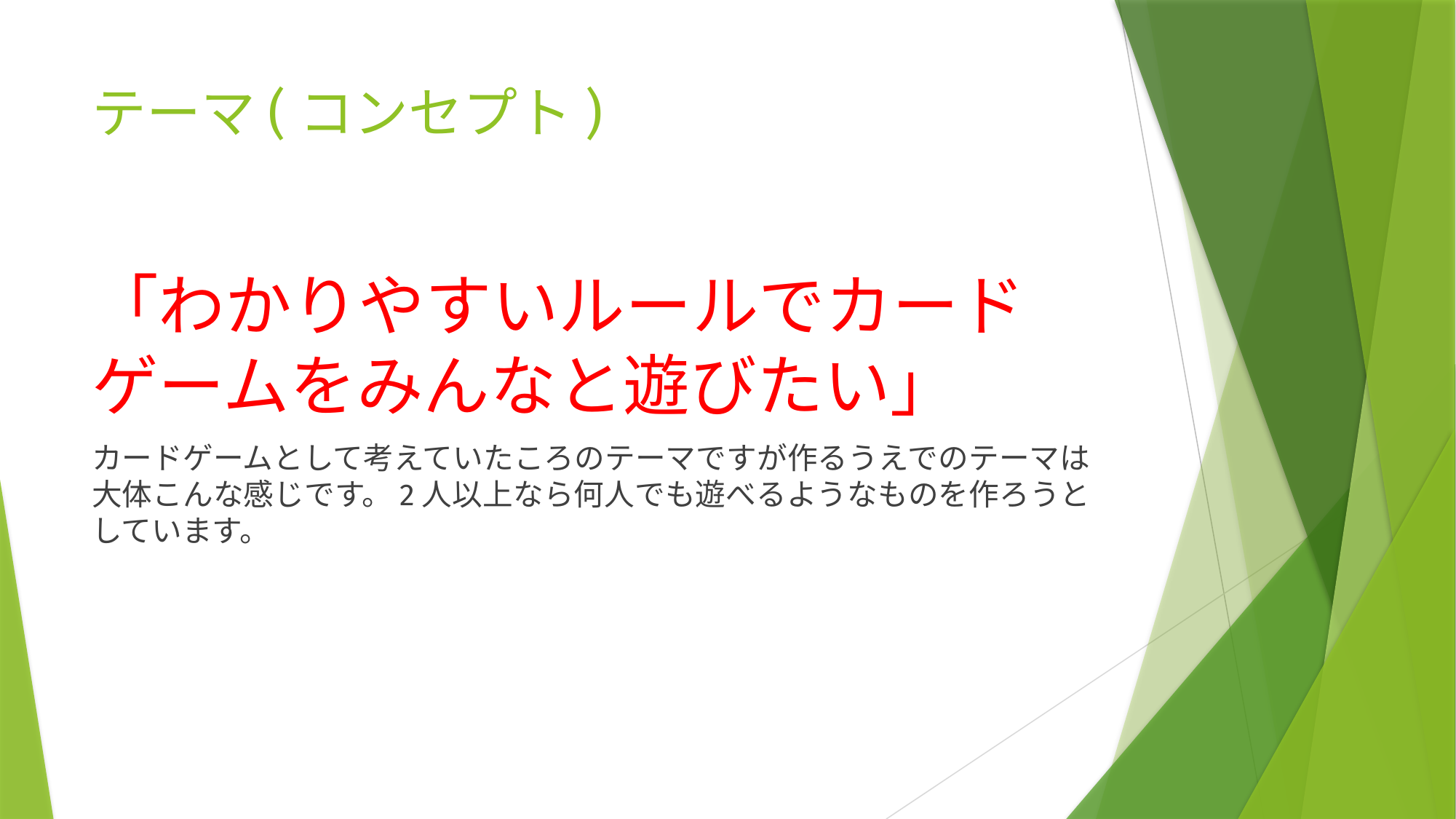

# テーマ(コンセプト)
「わかりやすいルールでカードゲームをみんなと遊びたい」
カードゲームとして考えていたころのテーマですが作るうえでのテーマは大体こんな感じです。2人以上なら何人でも遊べるようなものを作ろうとしています。